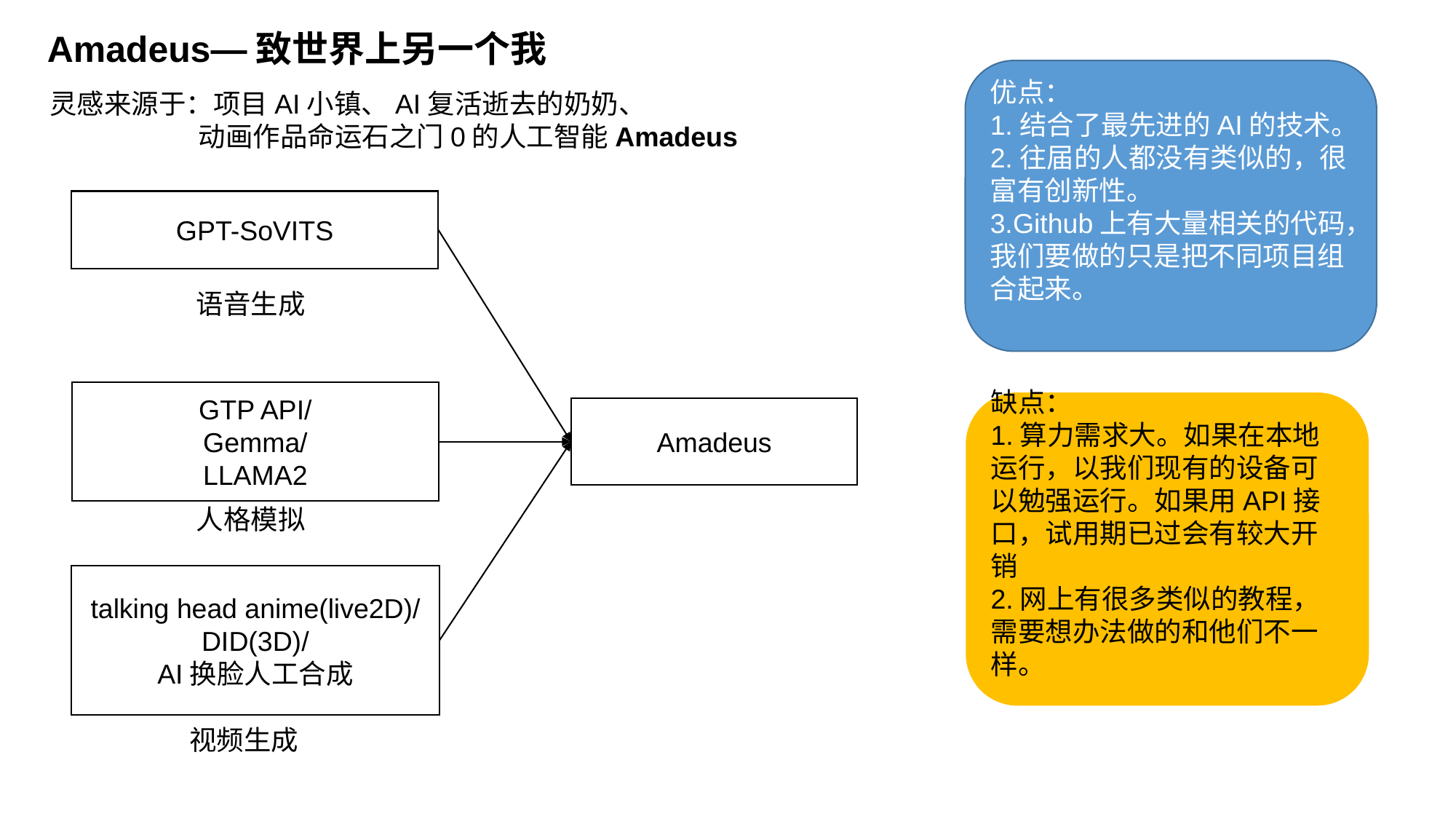

Amadeus—致世界上另一个我
优点：
1.结合了最先进的AI的技术。
2.往届的人都没有类似的，很富有创新性。
3.Github上有大量相关的代码，我们要做的只是把不同项目组合起来。

灵感来源于：项目AI小镇、AI复活逝去的奶奶、
                       动画作品命运石之门0的人工智能Amadeus
GPT-SoVITS
语音生成
GTP API/
Gemma/
LLAMA2
缺点：
1.算力需求大。如果在本地运行，以我们现有的设备可以勉强运行。如果用API接口，试用期已过会有较大开销
2.网上有很多类似的教程，需要想办法做的和他们不一样。

Amadeus
人格模拟
talking head anime(live2D)/
DID(3D)/
AI换脸人工合成
视频生成